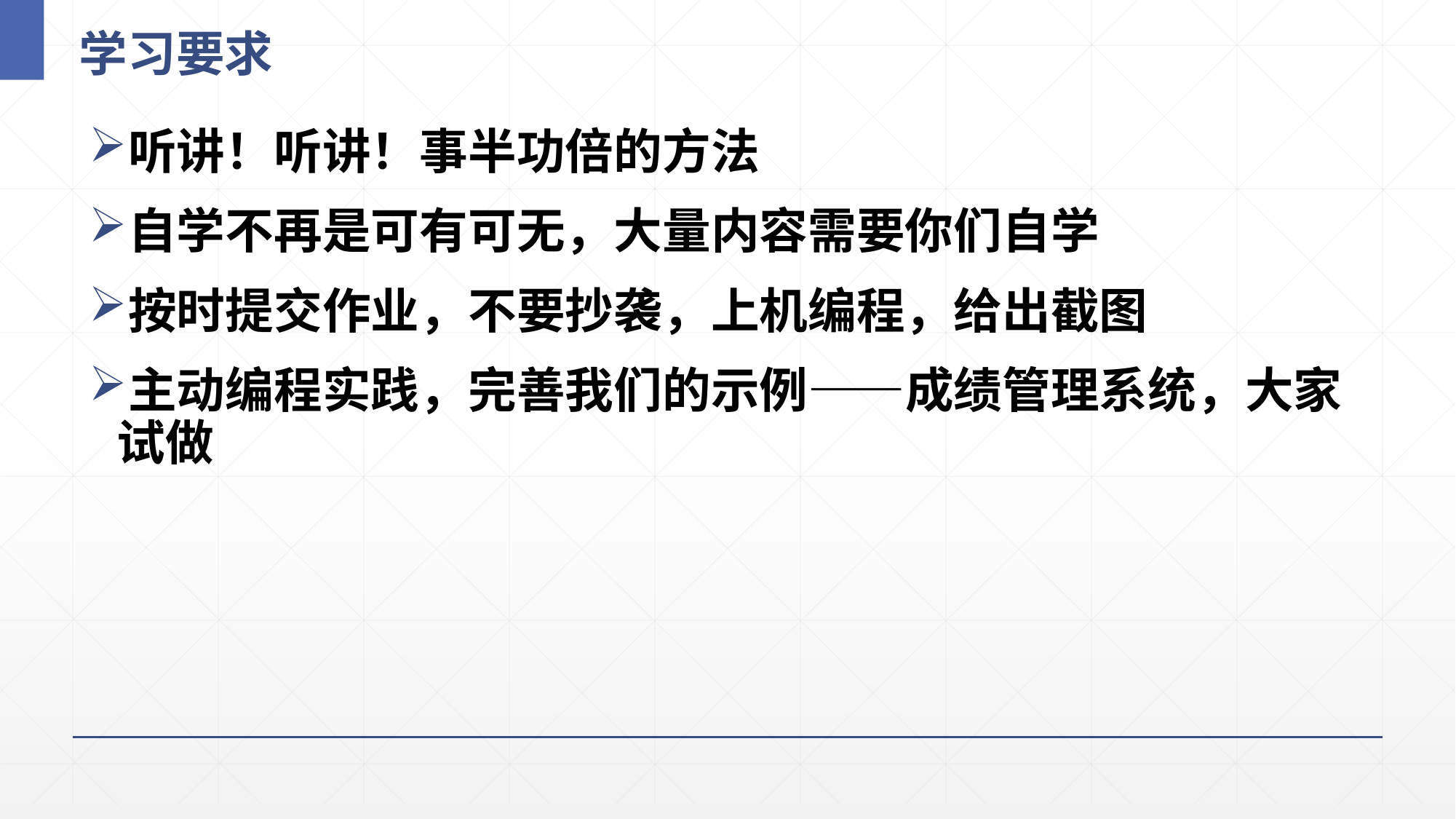

# 学习要求
听讲！听讲！事半功倍的方法
自学不再是可有可无，大量内容需要你们自学
按时提交作业，不要抄袭，上机编程，给出截图
主动编程实践，完善我们的示例——成绩管理系统，大家试做